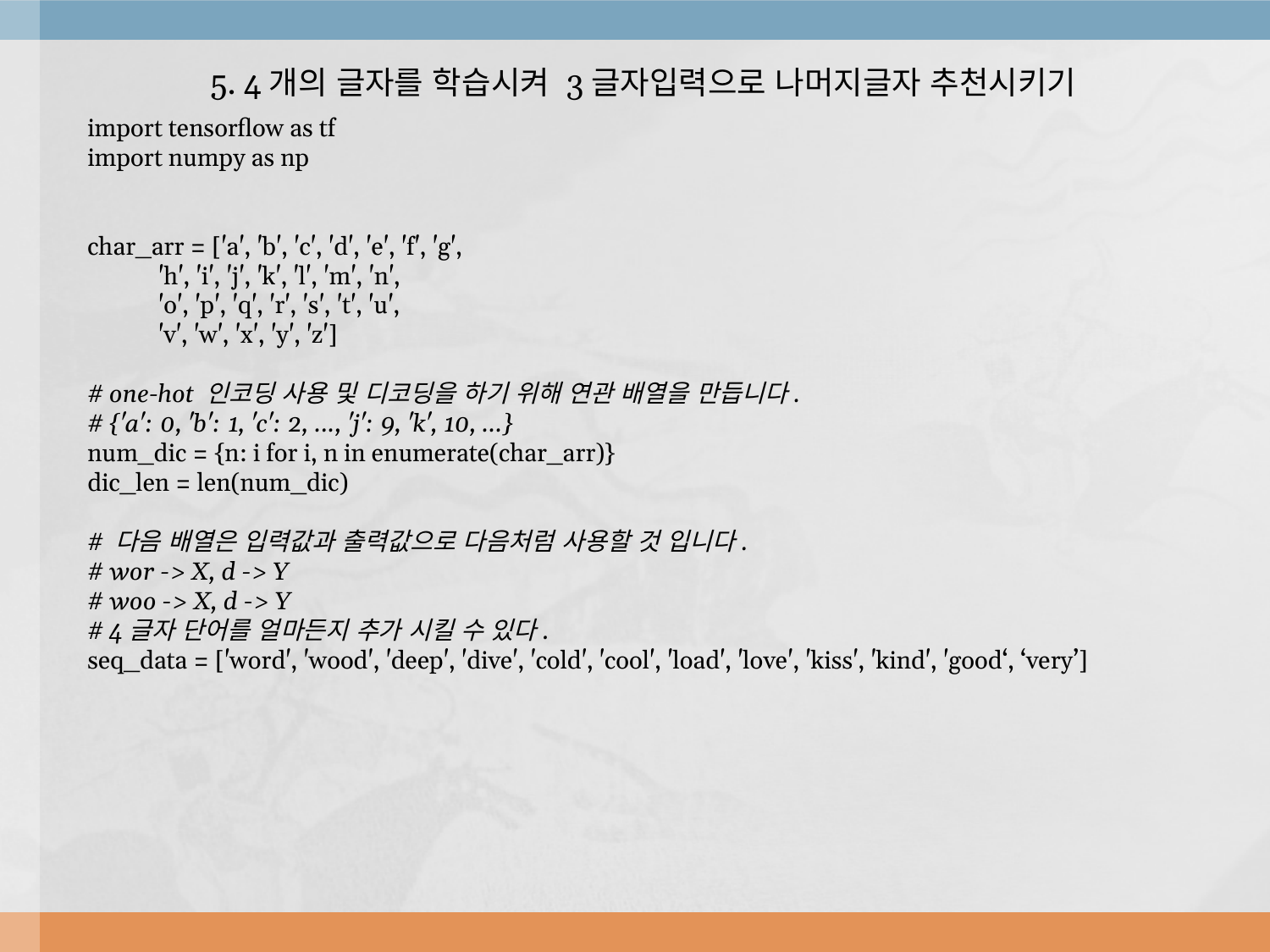

5. 4개의 글자를 학습시켜 3글자입력으로 나머지글자 추천시키기
import tensorflow as tf
import numpy as np
char_arr = ['a', 'b', 'c', 'd', 'e', 'f', 'g',
            'h', 'i', 'j', 'k', 'l', 'm', 'n',
            'o', 'p', 'q', 'r', 's', 't', 'u',
            'v', 'w', 'x', 'y', 'z']
# one-hot 인코딩 사용 및 디코딩을 하기 위해 연관 배열을 만듭니다.
# {'a': 0, 'b': 1, 'c': 2, ..., 'j': 9, 'k', 10, ...}
num_dic = {n: i for i, n in enumerate(char_arr)}
dic_len = len(num_dic)
# 다음 배열은 입력값과 출력값으로 다음처럼 사용할 것 입니다.
# wor -> X, d -> Y
# woo -> X, d -> Y
# 4글자 단어를 얼마든지 추가 시킬 수 있다. seq_data = ['word', 'wood', 'deep', 'dive', 'cold', 'cool', 'load', 'love', 'kiss', 'kind', 'good‘, ‘very’]